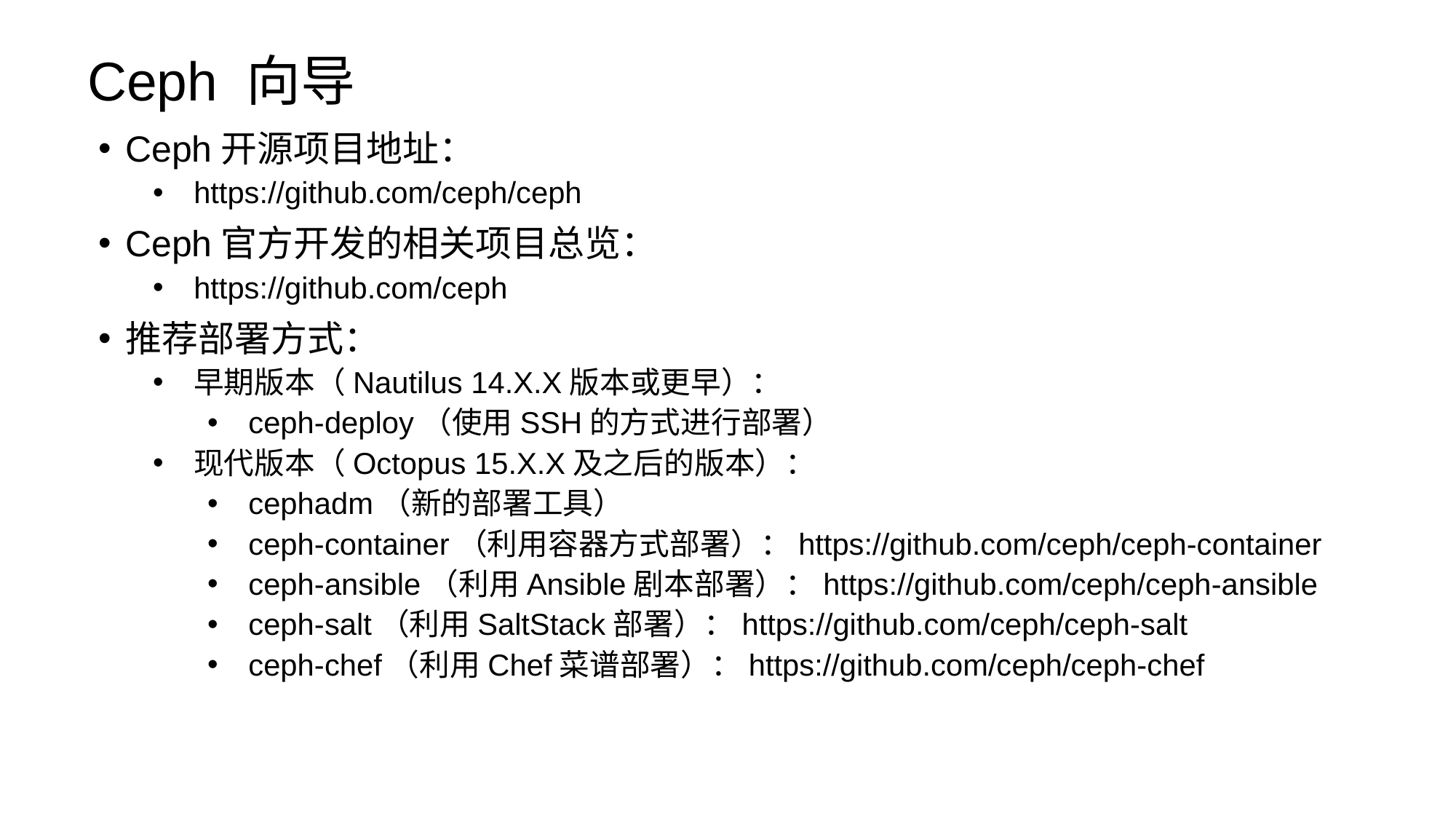

# Ceph 向导
Ceph开源项目地址：
https://github.com/ceph/ceph
Ceph官方开发的相关项目总览：
https://github.com/ceph
推荐部署方式：
早期版本（Nautilus 14.X.X版本或更早）：
ceph-deploy（使用SSH的方式进行部署）
现代版本（Octopus 15.X.X及之后的版本）：
cephadm（新的部署工具）
ceph-container（利用容器方式部署）：https://github.com/ceph/ceph-container
ceph-ansible（利用Ansible剧本部署）：https://github.com/ceph/ceph-ansible
ceph-salt（利用SaltStack部署）：https://github.com/ceph/ceph-salt
ceph-chef（利用Chef菜谱部署）：https://github.com/ceph/ceph-chef